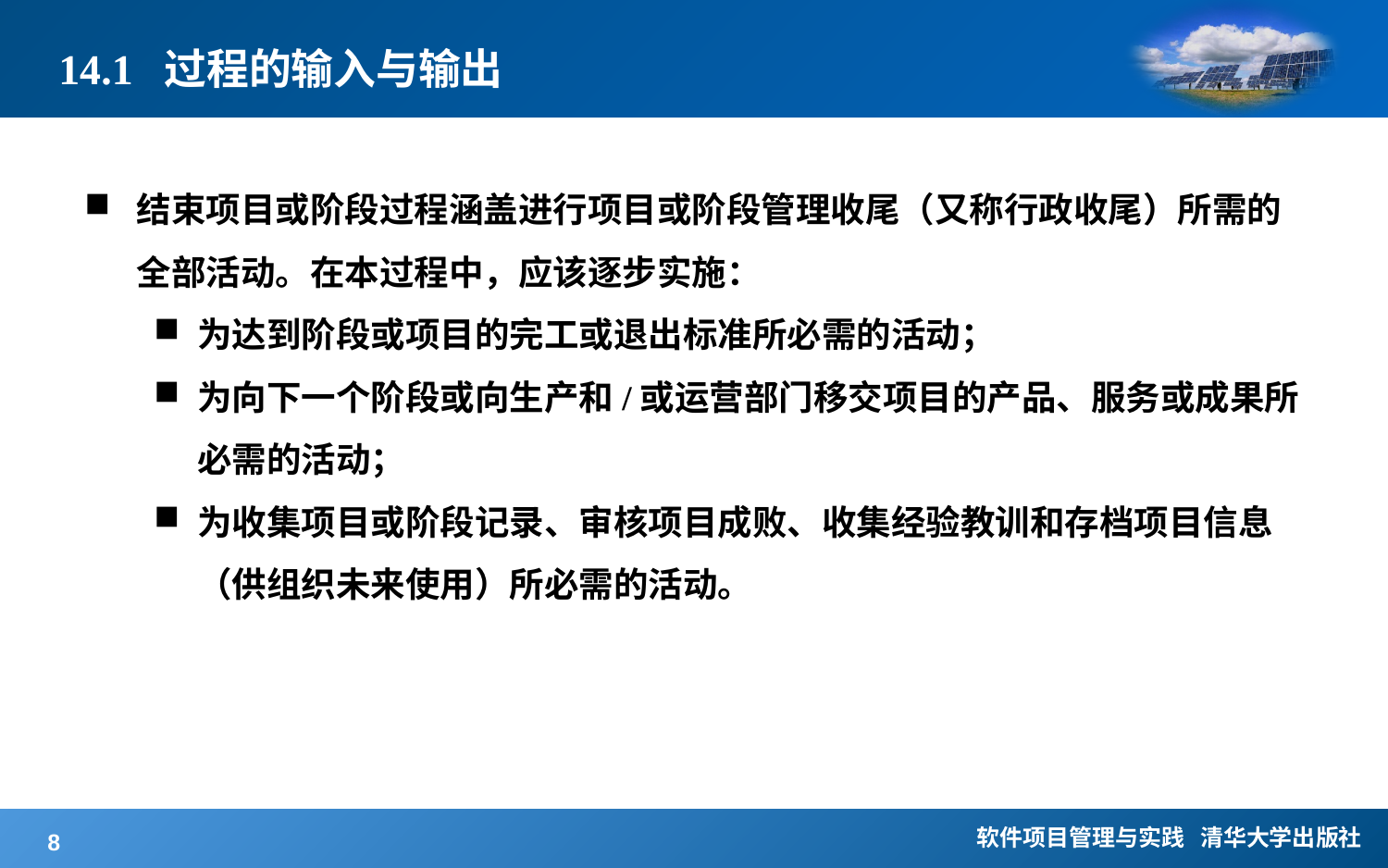

# 14.1  过程的输入与输出
结束项目或阶段过程涵盖进行项目或阶段管理收尾（又称行政收尾）所需的全部活动。在本过程中，应该逐步实施：
为达到阶段或项目的完工或退出标准所必需的活动；
为向下一个阶段或向生产和/或运营部门移交项目的产品、服务或成果所必需的活动；
为收集项目或阶段记录、审核项目成败、收集经验教训和存档项目信息（供组织未来使用）所必需的活动。